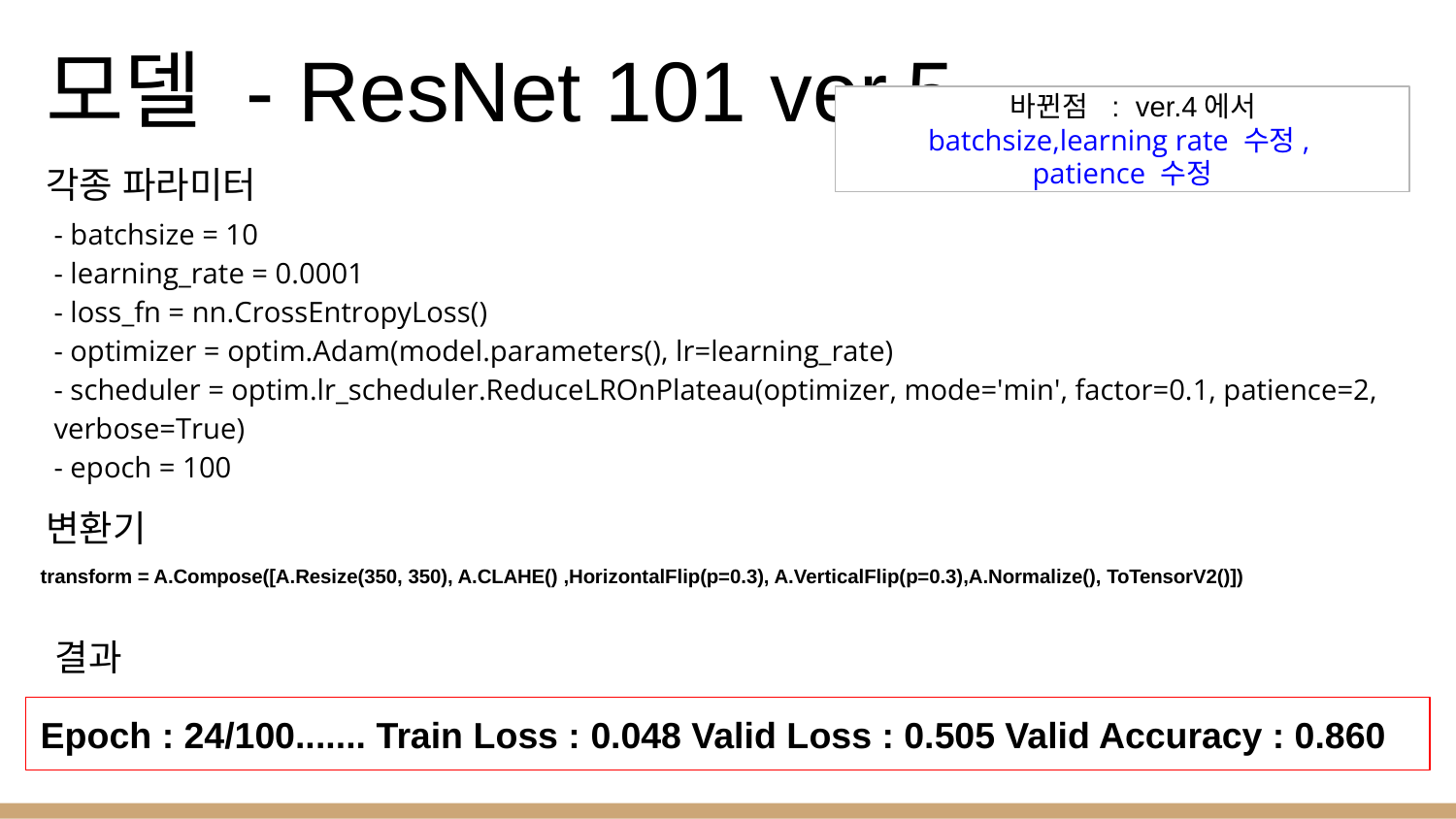

# 모델 - ResNet 101 ver.5
 바뀐점  :  ver.4에서
batchsize,learning rate 수정,
patience 수정
각종 파라미터
- batchsize = 10
- learning_rate = 0.0001
- loss_fn = nn.CrossEntropyLoss()
- optimizer = optim.Adam(model.parameters(), lr=learning_rate)
- scheduler = optim.lr_scheduler.ReduceLROnPlateau(optimizer, mode='min', factor=0.1, patience=2, verbose=True)
- epoch = 100

변환기
transform = A.Compose([A.Resize(350, 350), A.CLAHE() ,HorizontalFlip(p=0.3), A.VerticalFlip(p=0.3),A.Normalize(), ToTensorV2()])
결과
Epoch : 24/100....... Train Loss : 0.048 Valid Loss : 0.505 Valid Accuracy : 0.860